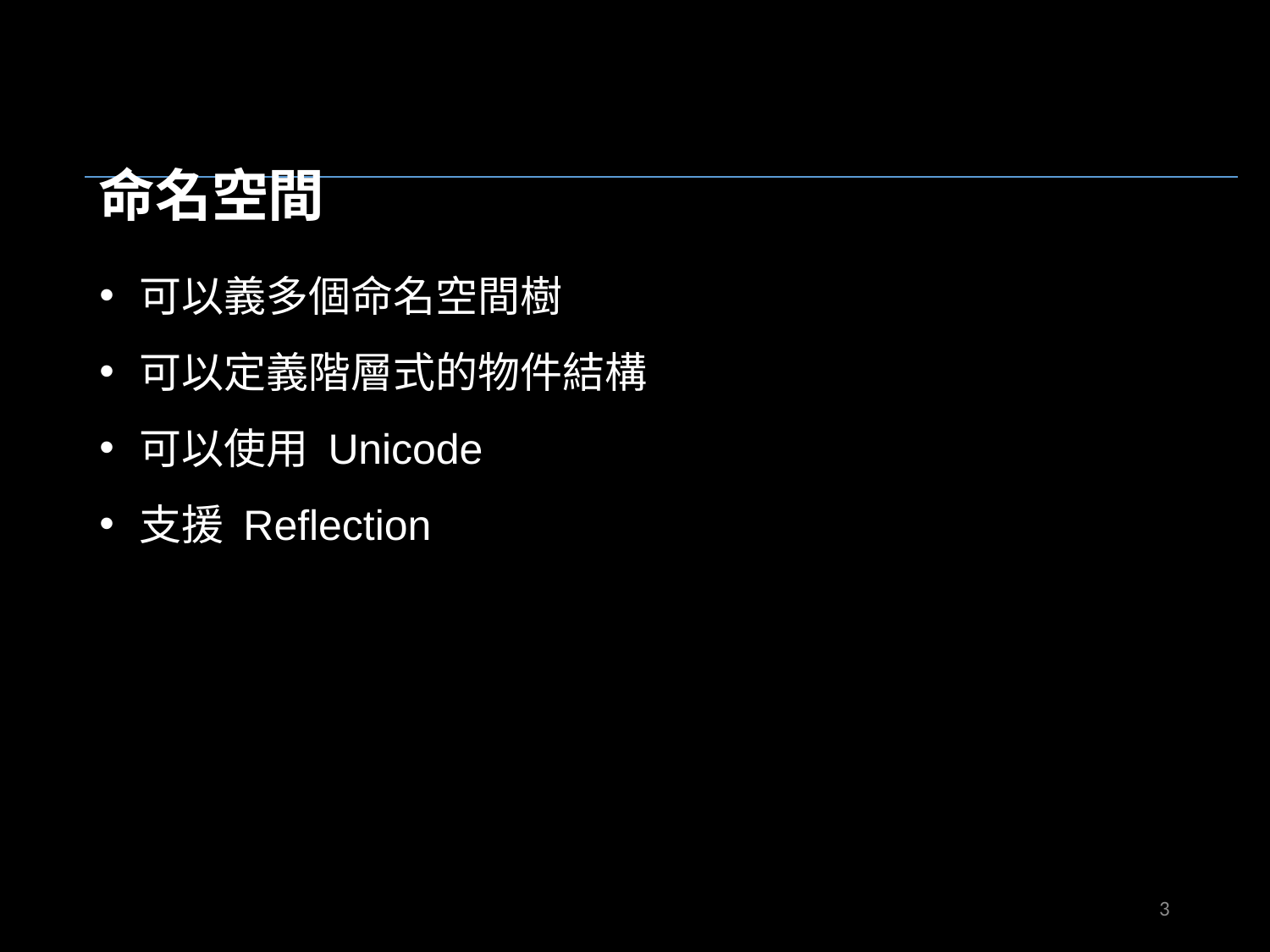

命名空間

可以義多個命名空間樹
可以定義階層式的物件結構
可以使用 Unicode
支援 Reflection
JavaScriptObjects02.js

3